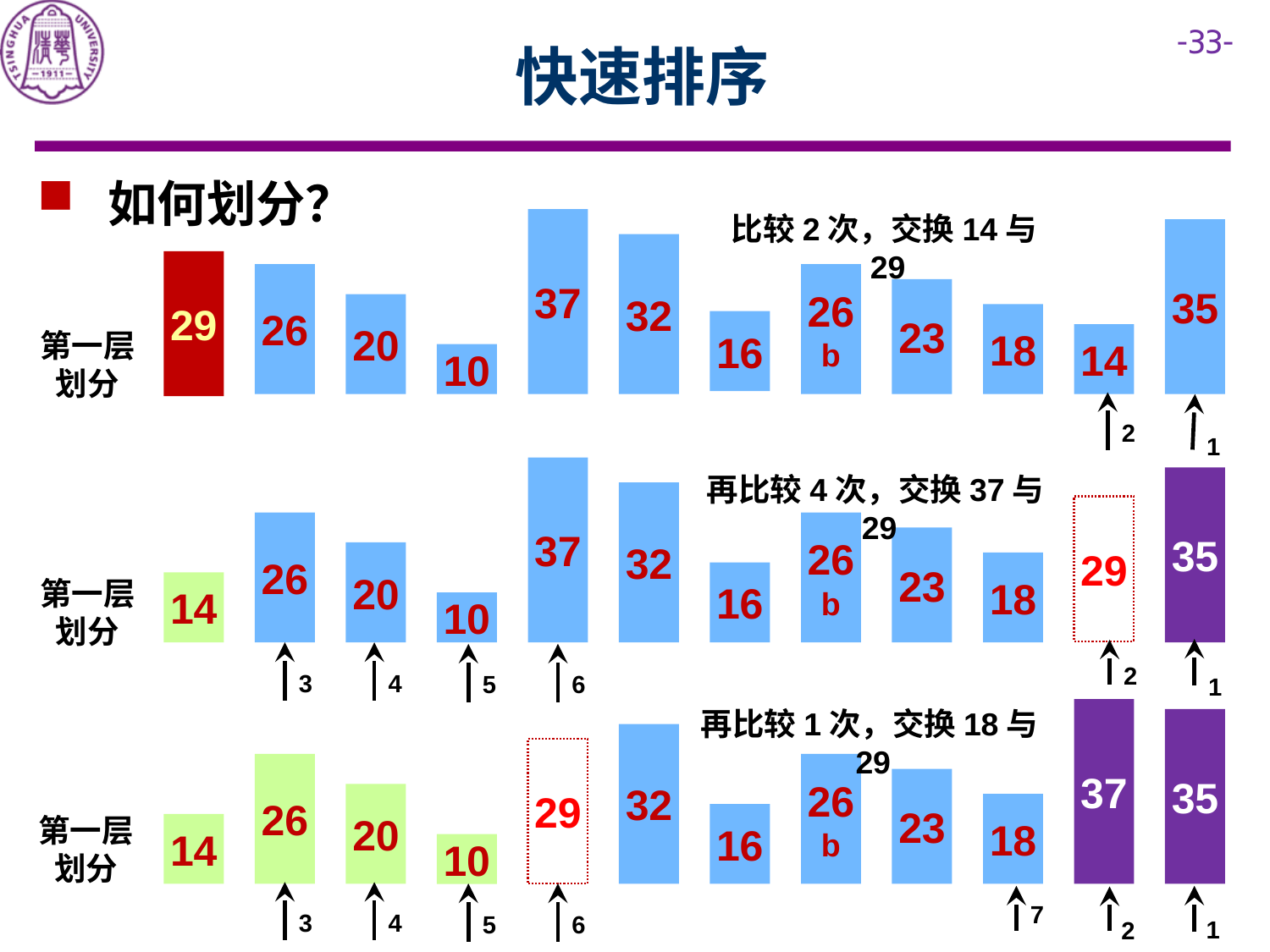

# 快速排序
 如何划分？
比较2次，交换14与29
37
35
32
29
26
26
b
23
20
18
16
第一层
划分
14
10
1
2
37
再比较4次，交换37与29
35
32
29
26
26
b
23
20
18
16
第一层
划分
14
10
1
2
3
4
5
6
再比较1次，交换18与29
37
35
32
29
26
26
b
23
20
18
16
第一层
划分
14
10
3
4
5
6
7
1
2